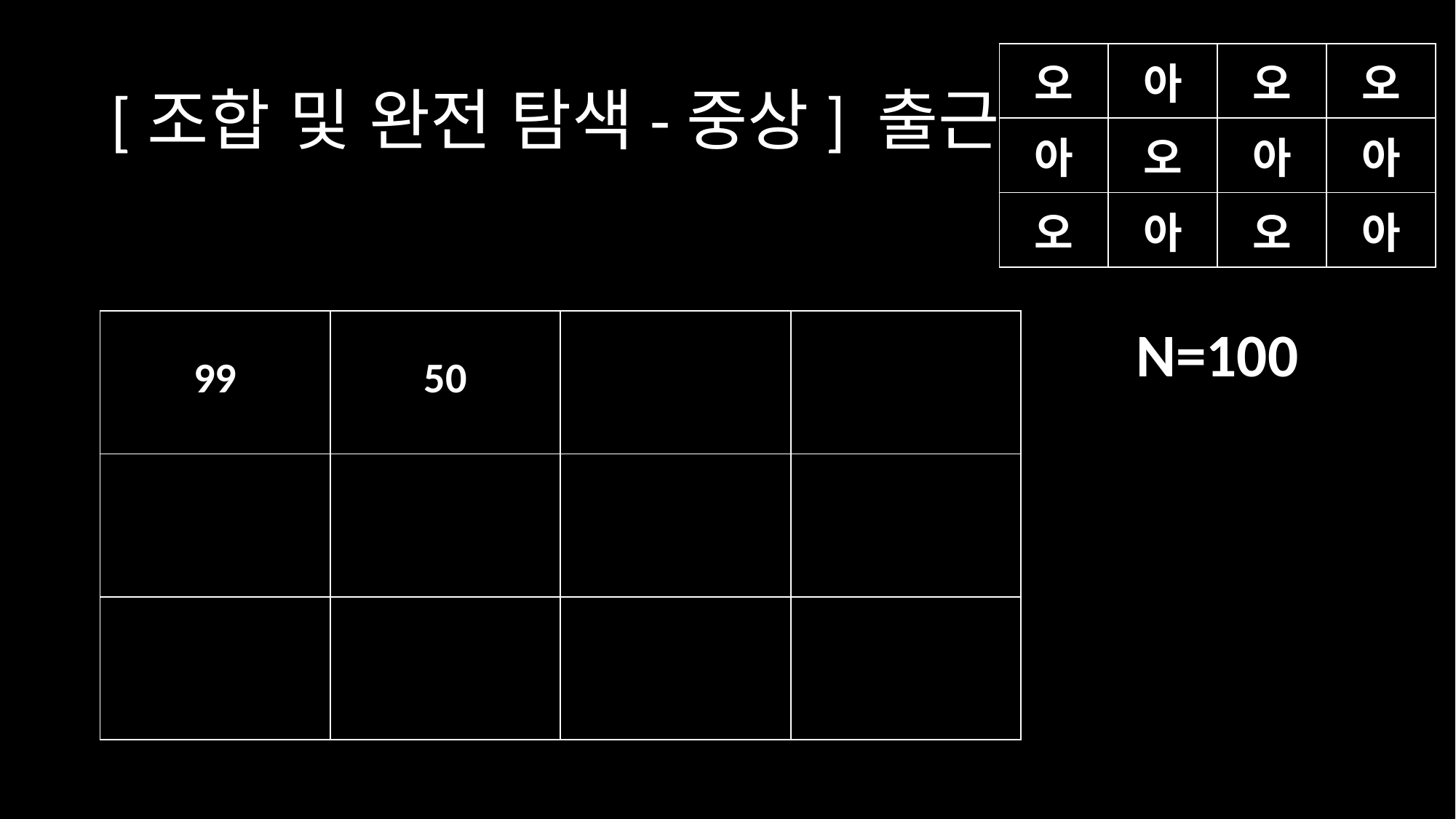

# [조합 및 완전 탐색-중상] 출근
| 오 | 아 | 오 | 오 |
| --- | --- | --- | --- |
| 아 | 오 | 아 | 아 |
| 오 | 아 | 오 | 아 |
| 99 | 50 |  |  |
| --- | --- | --- | --- |
|  |  |  |  |
|  |  |  |  |
N=100